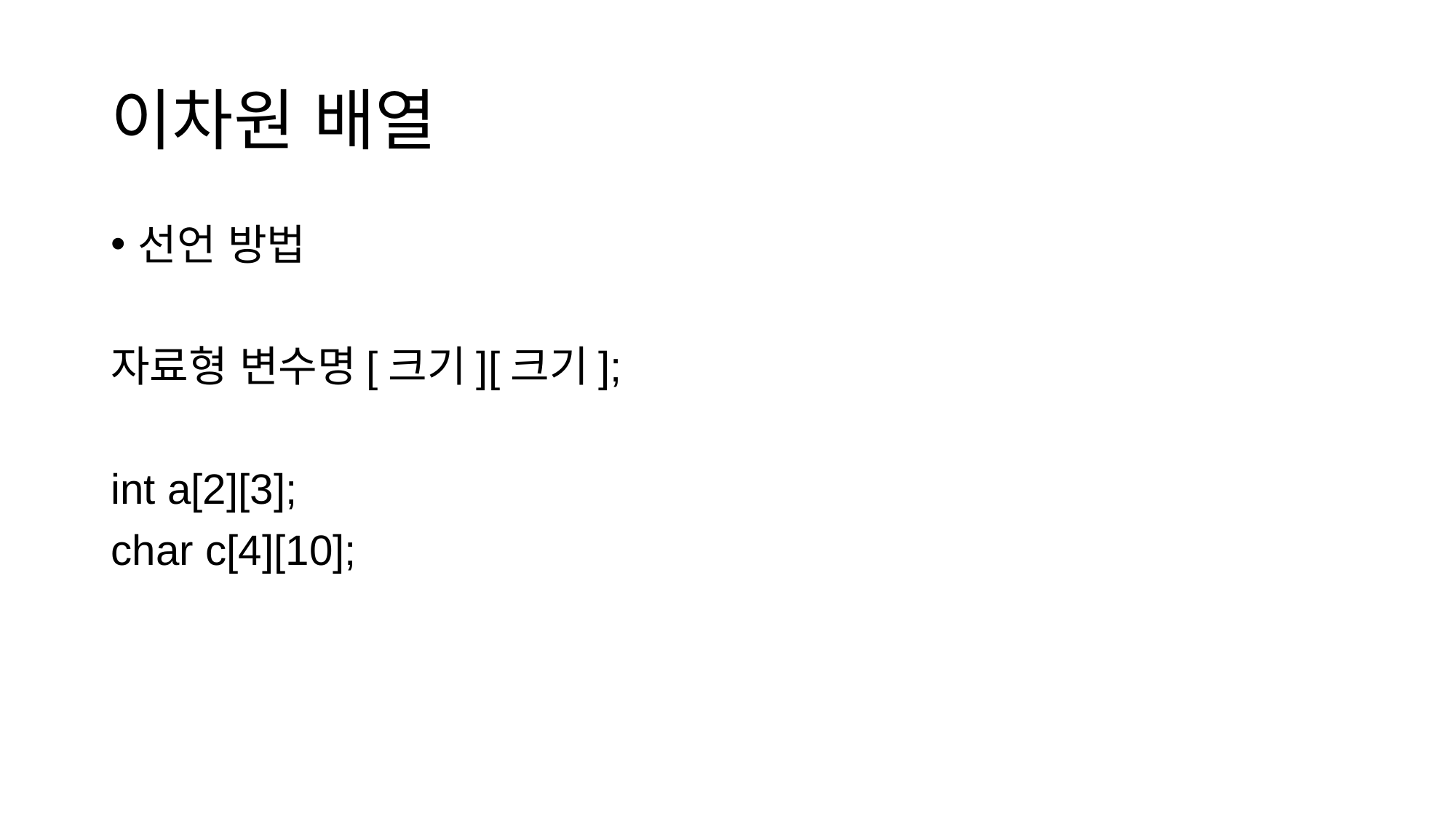

# 이차원 배열
선언 방법

자료형 변수명[크기][크기];

int a[2][3];
char c[4][10];